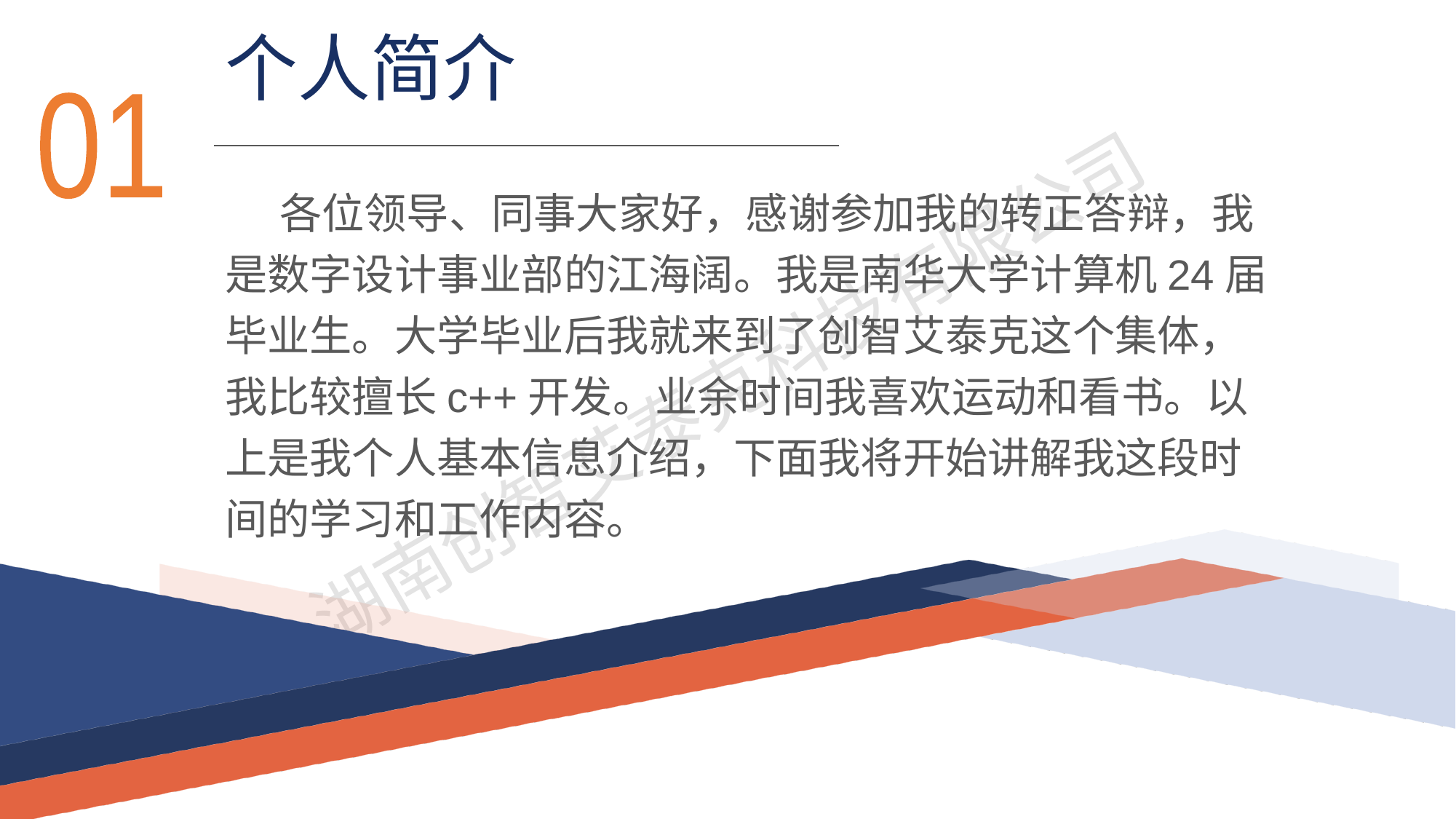

个人简介
01
各位领导、同事大家好，感谢参加我的转正答辩，我是数字设计事业部的江海阔。我是南华大学计算机24届毕业生。大学毕业后我就来到了创智艾泰克这个集体，我比较擅长c++开发。业余时间我喜欢运动和看书。以上是我个人基本信息介绍，下面我将开始讲解我这段时间的学习和工作内容。